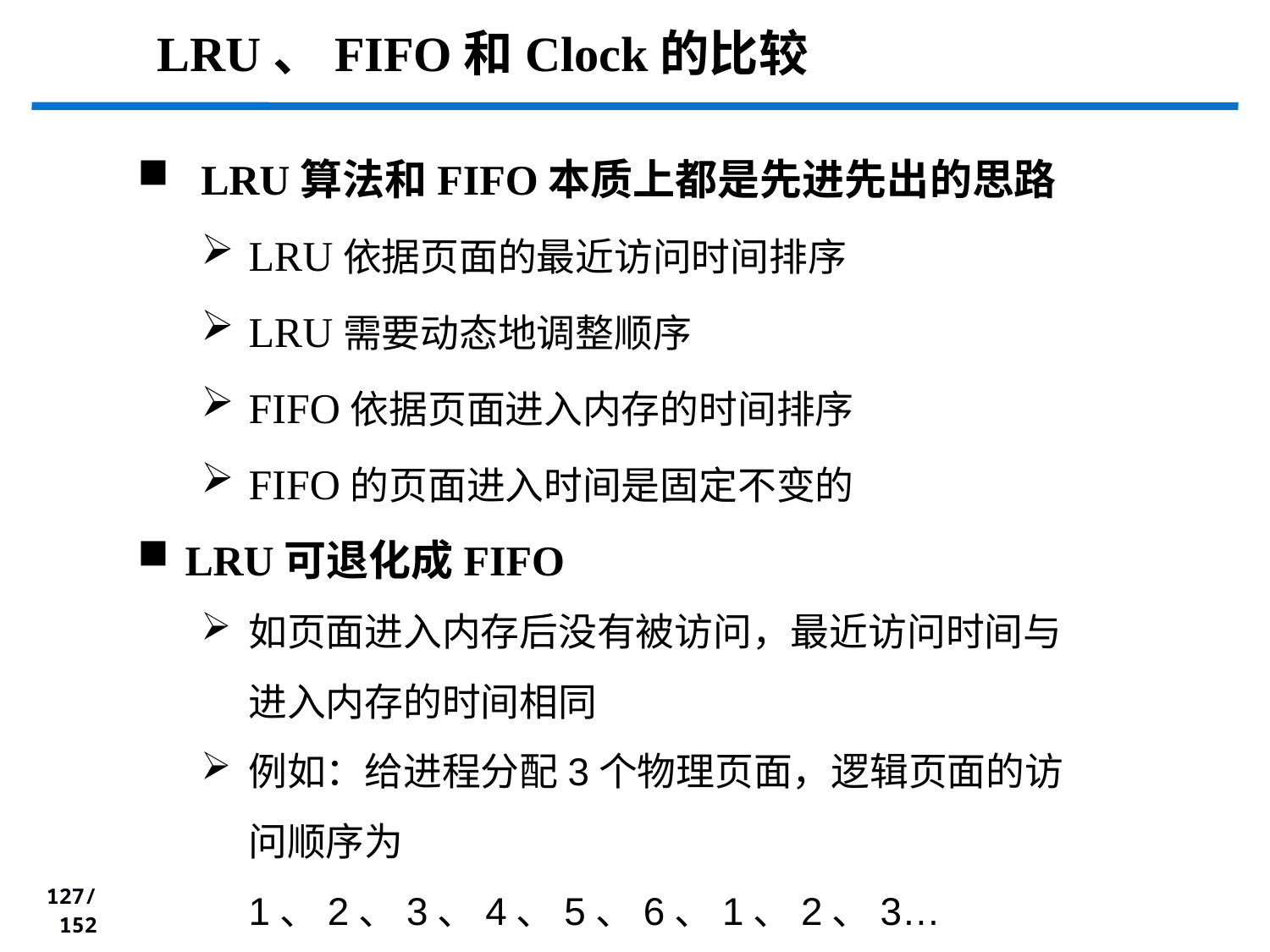

LRU、FIFO和Clock的比较
LRU算法和FIFO本质上都是先进先出的思路
LRU依据页面的最近访问时间排序
LRU需要动态地调整顺序
FIFO依据页面进入内存的时间排序
FIFO的页面进入时间是固定不变的
LRU可退化成FIFO
如页面进入内存后没有被访问，最近访问时间与进入内存的时间相同
例如：给进程分配3个物理页面，逻辑页面的访问顺序为1、2、3、4、5、6、1、2、3…